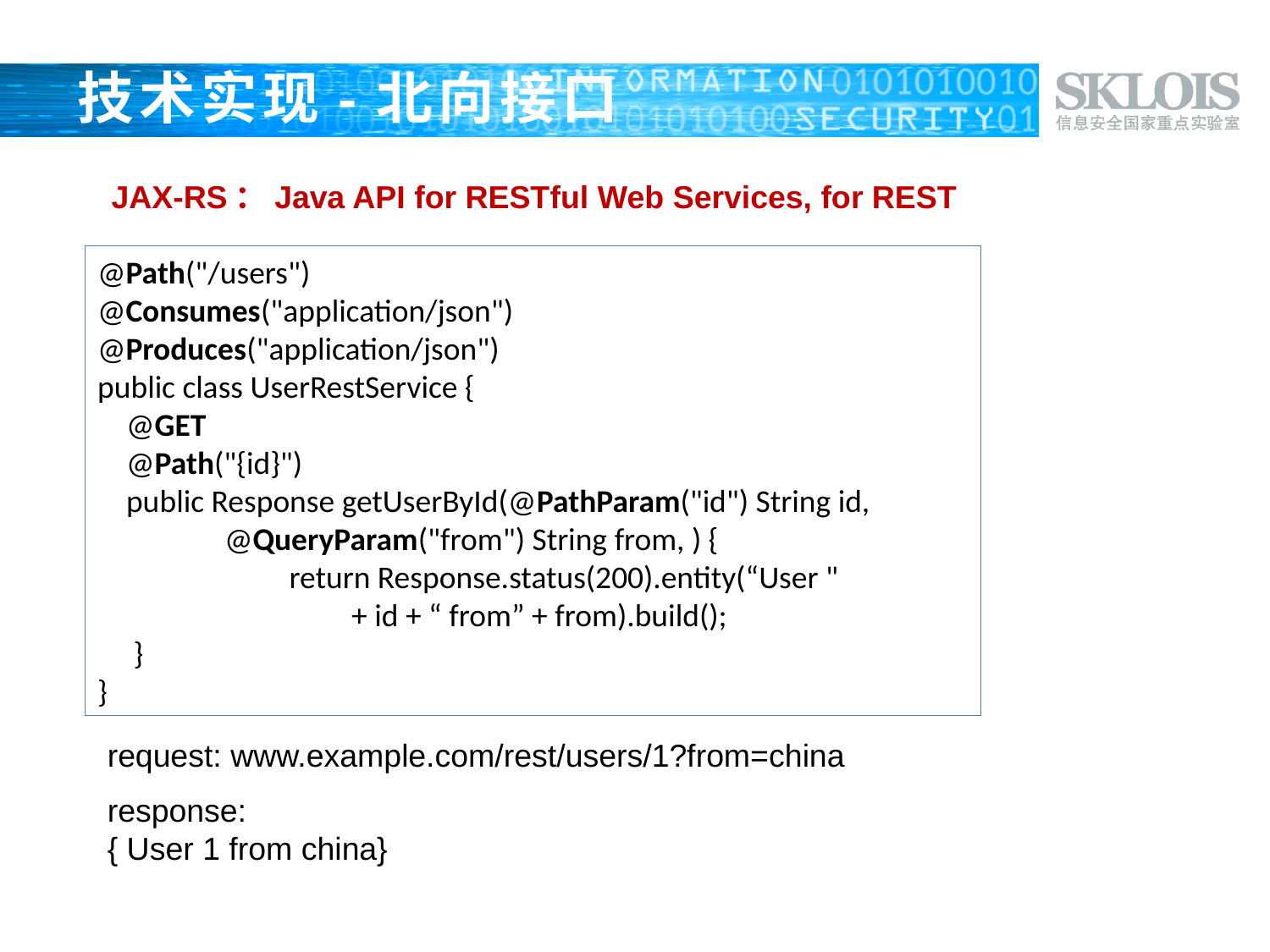

# 技术实现-北向接口
JAX-RS：Java API for RESTful Web Services, for REST
@Path("/users")
@Consumes("application/json")
@Produces("application/json")
public class UserRestService {
    @GET
    @Path("{id}")
    public Response getUserById(@PathParam("id") String id,
	@QueryParam("from") String from, ) {
	         return Response.status(200).entity(“User "
		+ id + “ from” + from).build();
     }
}
request: www.example.com/rest/users/1?from=china
response:
{ User 1 from china}